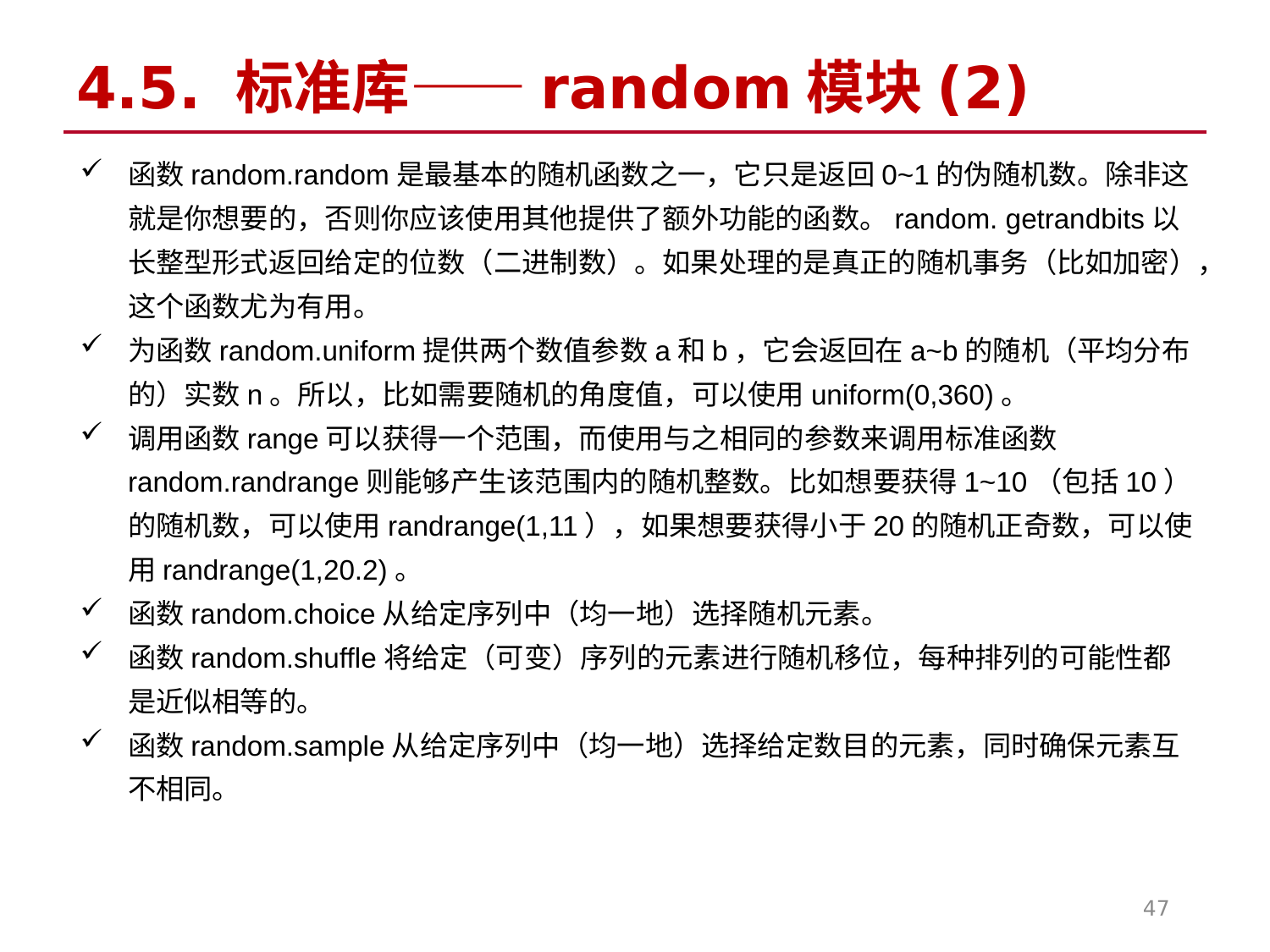

# 4.5. 标准库——random模块(2)
函数random.random是最基本的随机函数之一，它只是返回0~1的伪随机数。除非这就是你想要的，否则你应该使用其他提供了额外功能的函数。random. getrandbits以长整型形式返回给定的位数（二进制数）。如果处理的是真正的随机事务（比如加密），这个函数尤为有用。
为函数random.uniform提供两个数值参数a和b，它会返回在a~b的随机（平均分布的）实数n。所以，比如需要随机的角度值，可以使用uniform(0,360)。
调用函数range可以获得一个范围，而使用与之相同的参数来调用标准函数random.randrange则能够产生该范围内的随机整数。比如想要获得1~10（包括10）的随机数，可以使用randrange(1,11），如果想要获得小于20的随机正奇数，可以使用randrange(1,20.2)。
函数random.choice从给定序列中（均一地）选择随机元素。
函数random.shuffle将给定（可变）序列的元素进行随机移位，每种排列的可能性都是近似相等的。
函数random.sample从给定序列中（均一地）选择给定数目的元素，同时确保元素互不相同。
47